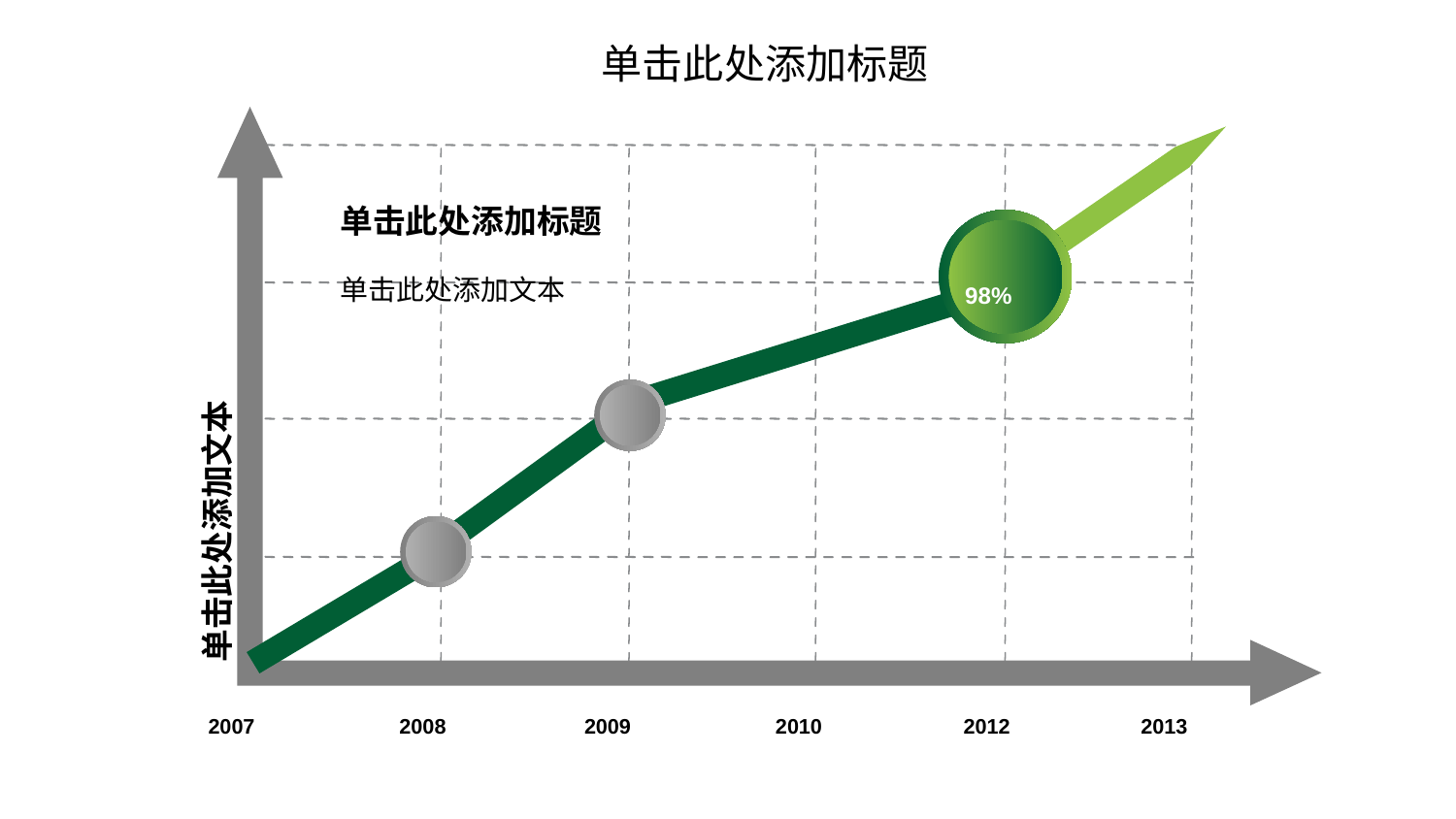

单击此处添加标题

单击此处添加标题
单击此处添加文本

98%

单击此处添加文本

2007
2008
2009
2010
2012
2013